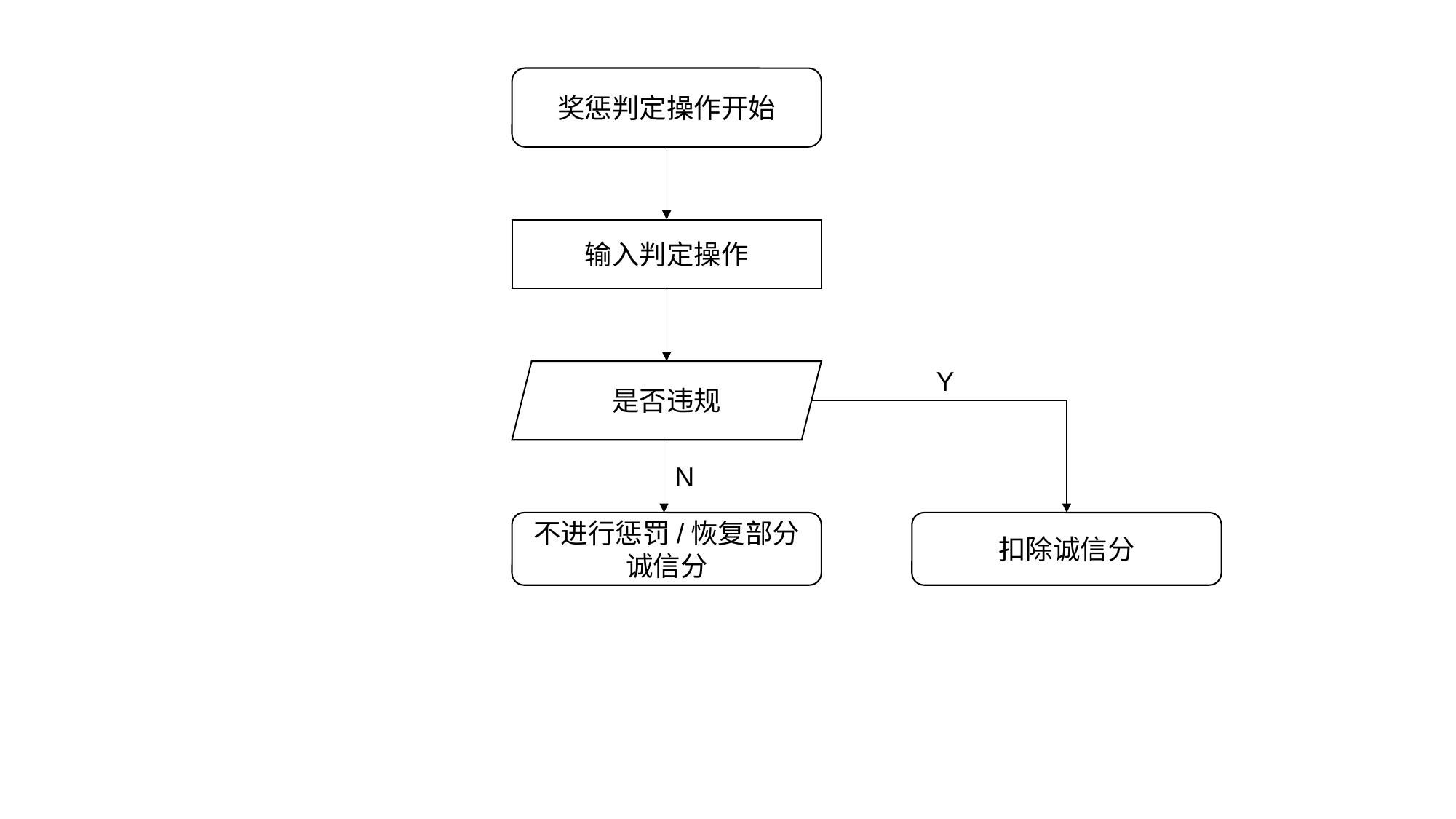

奖惩判定操作开始
输入判定操作
Y
是否违规
N
不进行惩罚/恢复部分诚信分
扣除诚信分